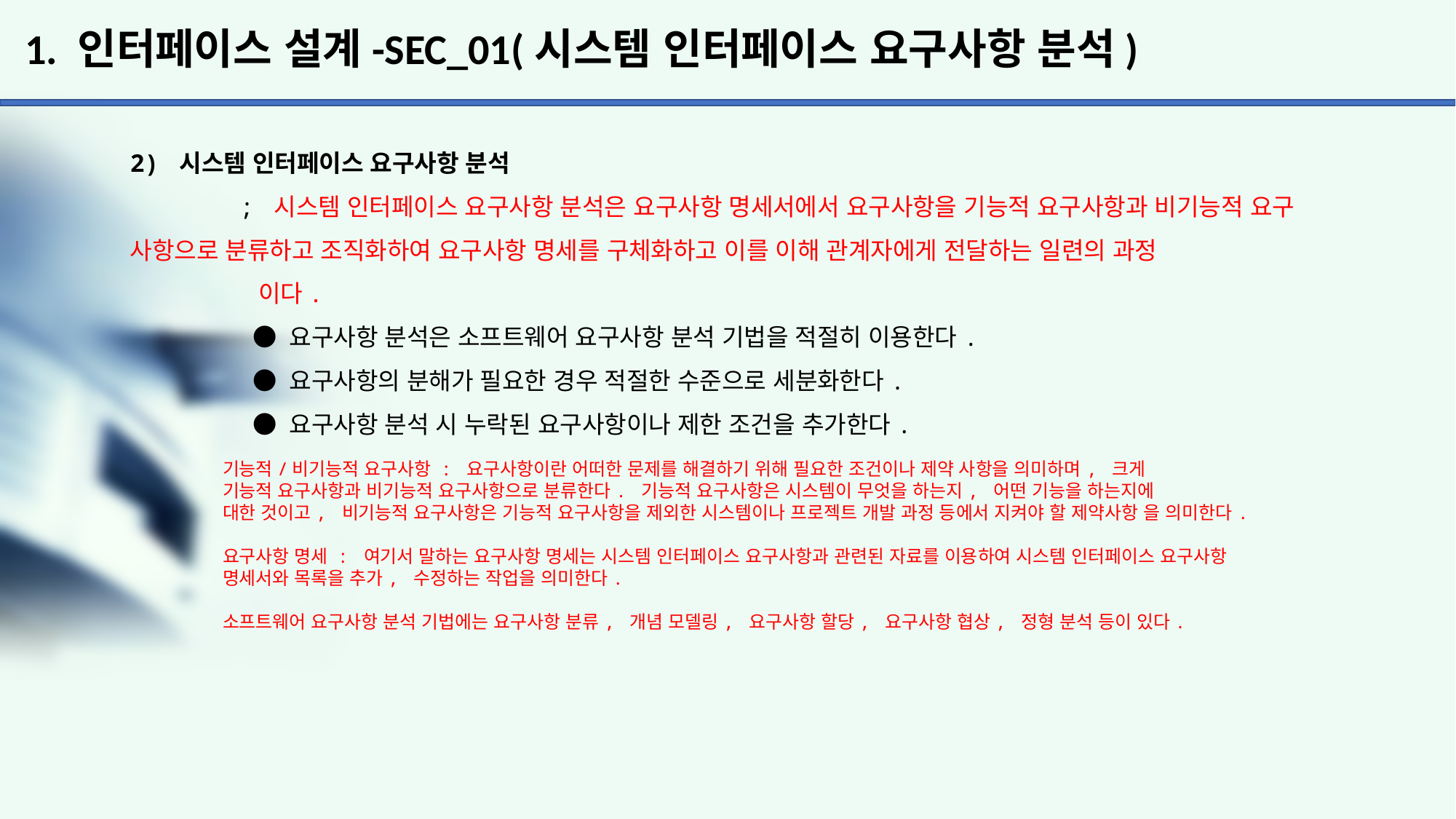

# 1. 인터페이스 설계-SEC_01(시스템 인터페이스 요구사항 분석)
2) 시스템 인터페이스 요구사항 분석
	; 시스템 인터페이스 요구사항 분석은 요구사항 명세서에서 요구사항을 기능적 요구사항과 비기능적 요구 	  사항으로 분류하고 조직화하여 요구사항 명세를 구체화하고 이를 이해 관계자에게 전달하는 일련의 과정
	  이다.
	  ● 요구사항 분석은 소프트웨어 요구사항 분석 기법을 적절히 이용한다.
	  ● 요구사항의 분해가 필요한 경우 적절한 수준으로 세분화한다.
	  ● 요구사항 분석 시 누락된 요구사항이나 제한 조건을 추가한다.
기능적/비기능적 요구사항 : 요구사항이란 어떠한 문제를 해결하기 위해 필요한 조건이나 제약 사항을 의미하며, 크게
기능적 요구사항과 비기능적 요구사항으로 분류한다. 기능적 요구사항은 시스템이 무엇을 하는지, 어떤 기능을 하는지에
대한 것이고, 비기능적 요구사항은 기능적 요구사항을 제외한 시스템이나 프로젝트 개발 과정 등에서 지켜야 할 제약사항 을 의미한다.

요구사항 명세 : 여기서 말하는 요구사항 명세는 시스템 인터페이스 요구사항과 관련된 자료를 이용하여 시스템 인터페이스 요구사항 명세서와 목록을 추가, 수정하는 작업을 의미한다.

소프트웨어 요구사항 분석 기법에는 요구사항 분류, 개념 모델링, 요구사항 할당, 요구사항 협상, 정형 분석 등이 있다.